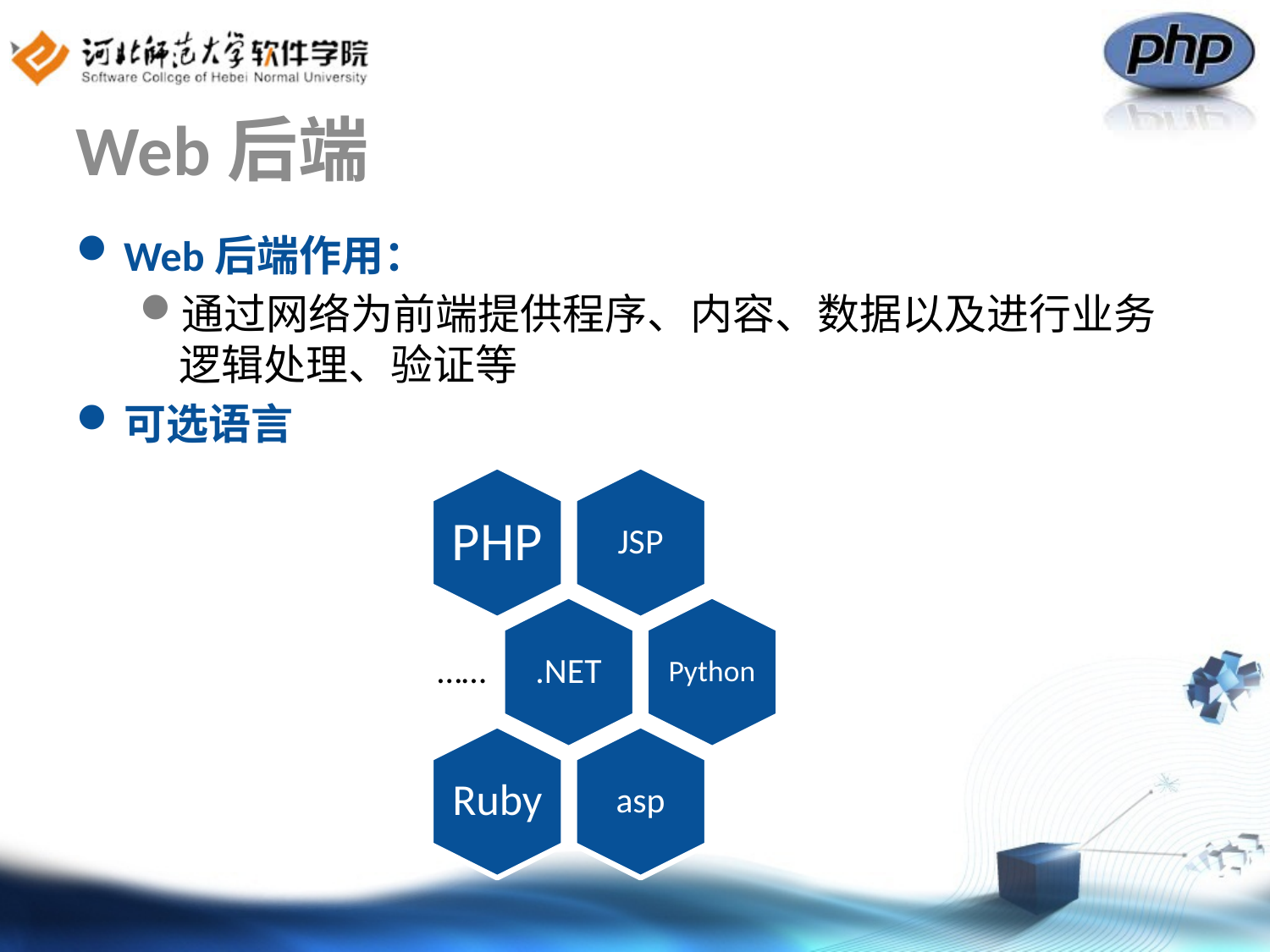

# Web后端
Web后端作用：
通过网络为前端提供程序、内容、数据以及进行业务逻辑处理、验证等
可选语言
JSP
PHP
.NET
……
Python
asp
Ruby